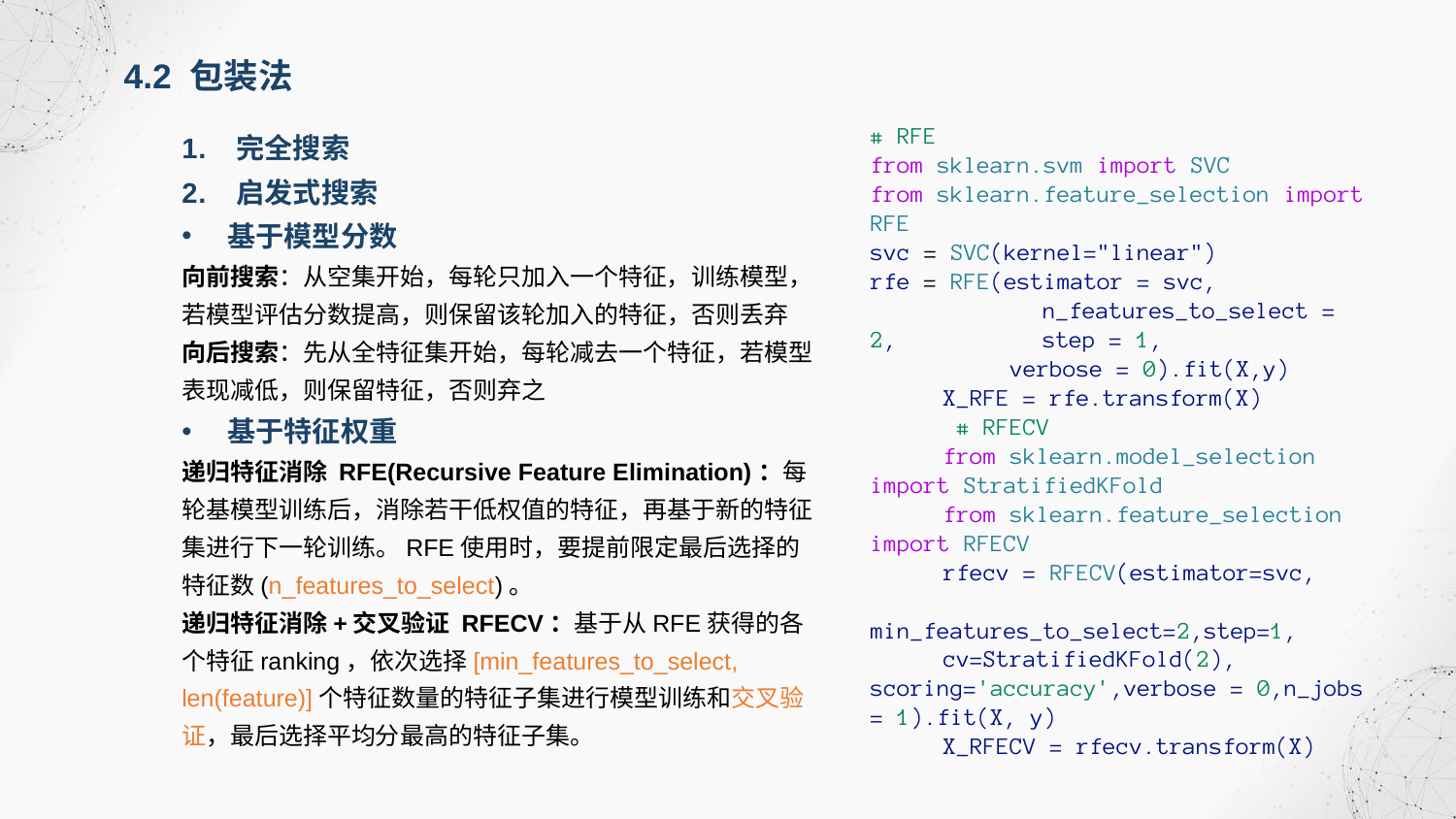

4.2 包装法
完全搜索
启发式搜索
基于模型分数
向前搜索：从空集开始，每轮只加入一个特征，训练模型，若模型评估分数提高，则保留该轮加入的特征，否则丢弃
向后搜索：先从全特征集开始，每轮减去一个特征，若模型表现减低，则保留特征，否则弃之
基于特征权重
递归特征消除 RFE(Recursive Feature Elimination)：每轮基模型训练后，消除若干低权值的特征，再基于新的特征集进行下一轮训练。RFE使用时，要提前限定最后选择的特征数(n_features_to_select)。
递归特征消除+交叉验证 RFECV：基于从RFE获得的各个特征ranking，依次选择[min_features_to_select, len(feature)]个特征数量的特征子集进行模型训练和交叉验证，最后选择平均分最高的特征子集。

# RFE
from sklearn.svm import SVC
from sklearn.feature_selection import RFE
svc = SVC(kernel="linear")
rfe = RFE(estimator = svc,        	  n_features_to_select = 2,	  step = 1,
     verbose = 0).fit(X,y)
X_RFE = rfe.transform(X)
 # RFECV
from sklearn.model_selection import StratifiedKFold
from sklearn.feature_selection import RFECV
rfecv = RFECV(estimator=svc,             min_features_to_select=2,step=1,
cv=StratifiedKFold(2), scoring='accuracy',verbose = 0,n_jobs = 1).fit(X, y)
X_RFECV = rfecv.transform(X)